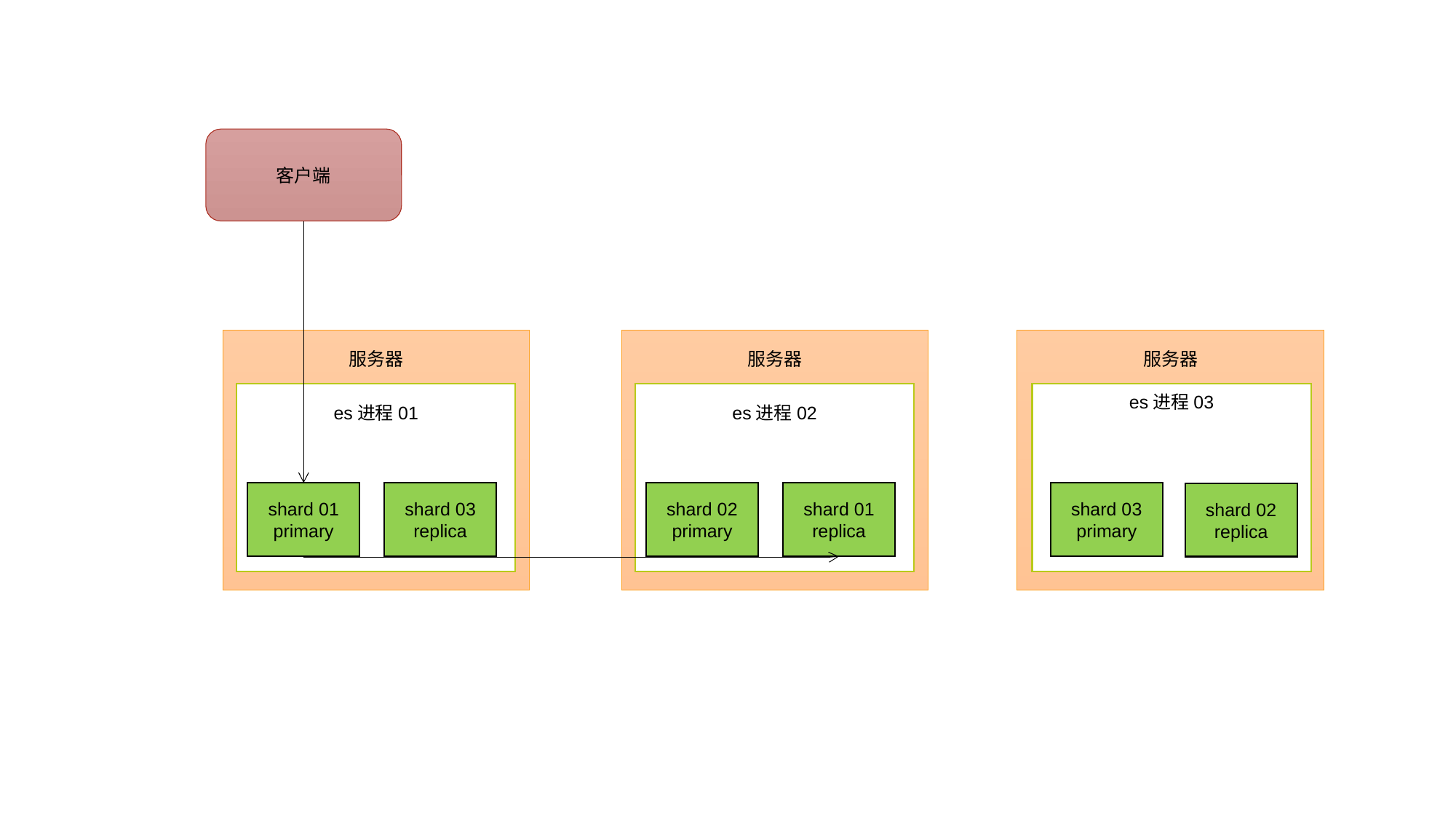

客户端

服务器
服务器
服务器
es进程01

es进程02

es进程03

shard 01 primary
shard 03 replica
shard 02 primary
shard 01 replica
shard 03 primary
shard 02 replica